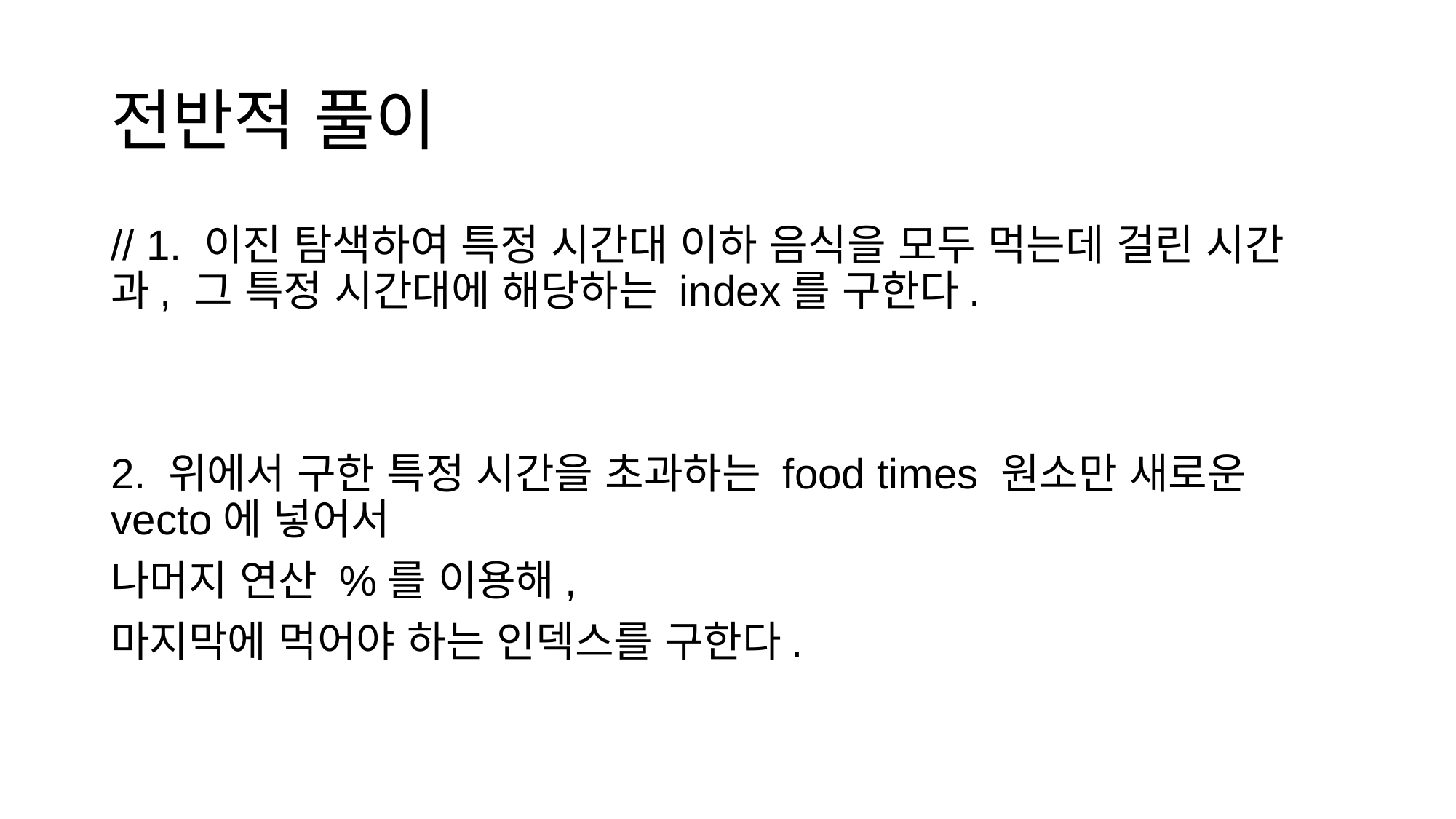

# 전반적 풀이
// 1. 이진 탐색하여 특정 시간대 이하 음식을 모두 먹는데 걸린 시간과, 그 특정 시간대에 해당하는 index를 구한다.

2. 위에서 구한 특정 시간을 초과하는 food times 원소만 새로운 vecto에 넣어서
나머지 연산 %를 이용해,
마지막에 먹어야 하는 인덱스를 구한다.